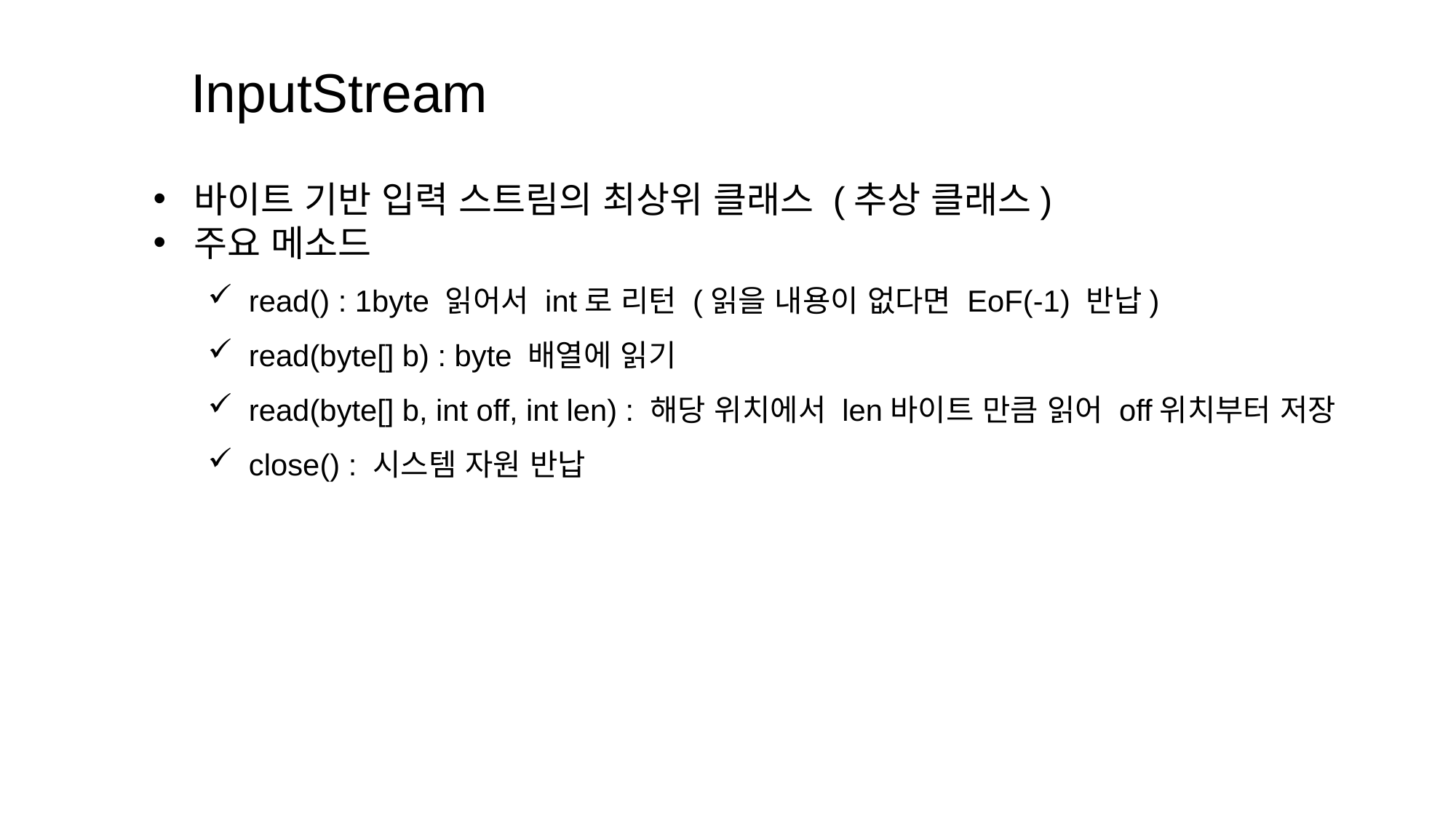

InputStream
바이트 기반 입력 스트림의 최상위 클래스 (추상 클래스)
주요 메소드
read() : 1byte 읽어서 int로 리턴 (읽을 내용이 없다면 EoF(-1) 반납)
read(byte[] b) : byte 배열에 읽기
read(byte[] b, int off, int len) : 해당 위치에서 len바이트 만큼 읽어 off위치부터 저장
close() : 시스템 자원 반납